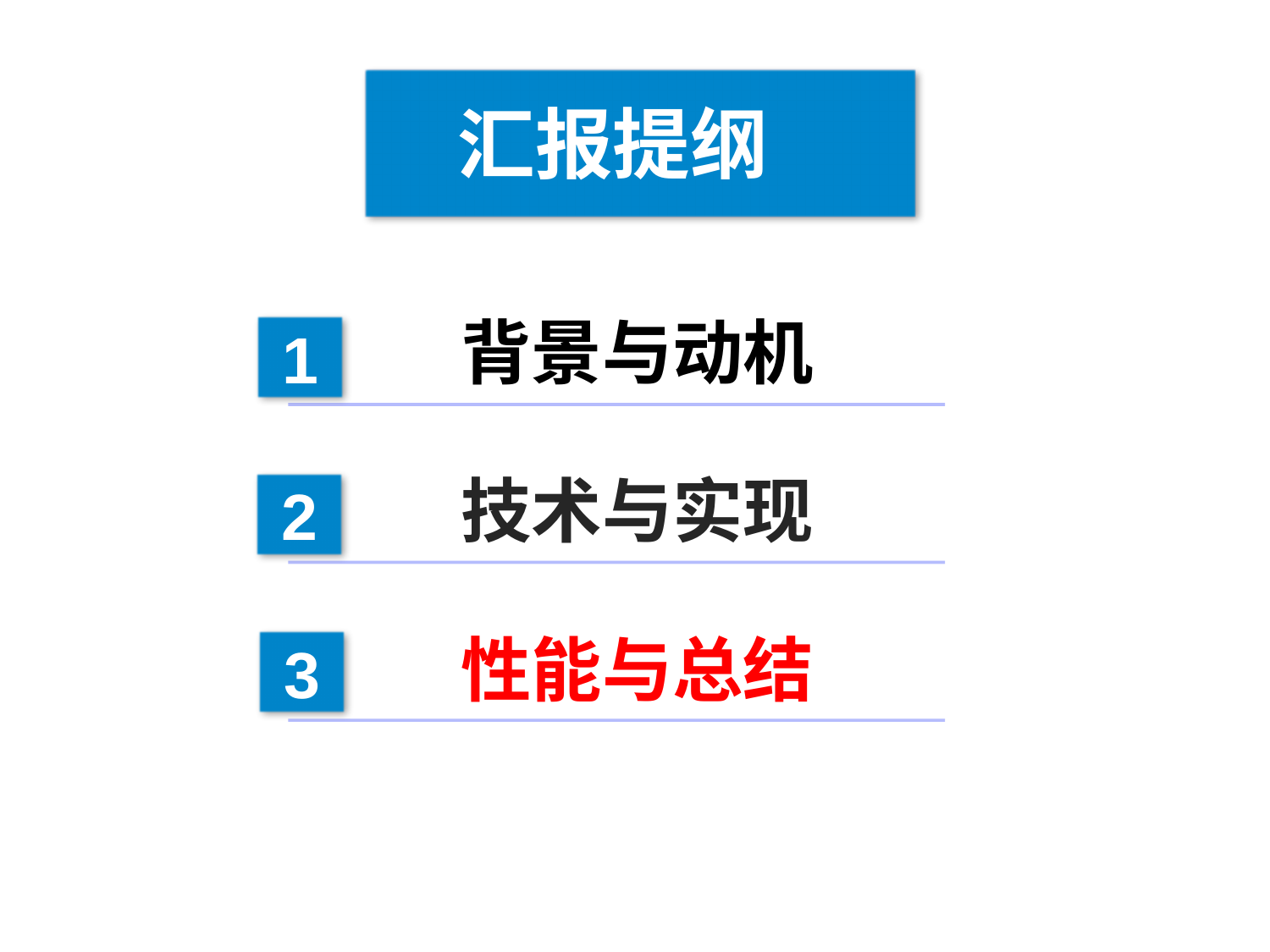

汇报提纲
1

背景与动机

2
技术与实现

3
性能与总结

11